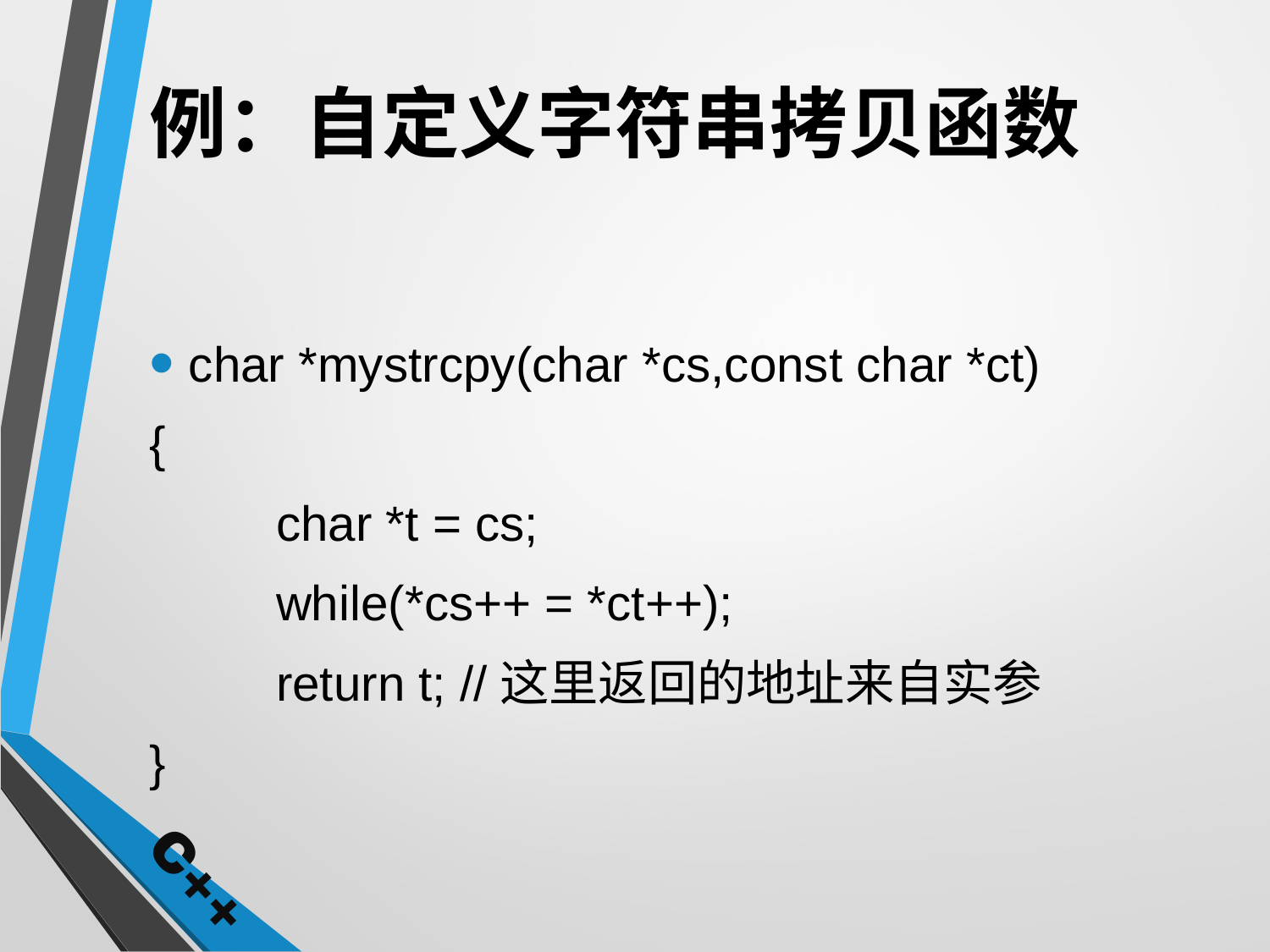

# 例：自定义字符串拷贝函数
char *mystrcpy(char *cs,const char *ct)
{
	char *t = cs;
	while(*cs++ = *ct++);
	return t; //这里返回的地址来自实参
}